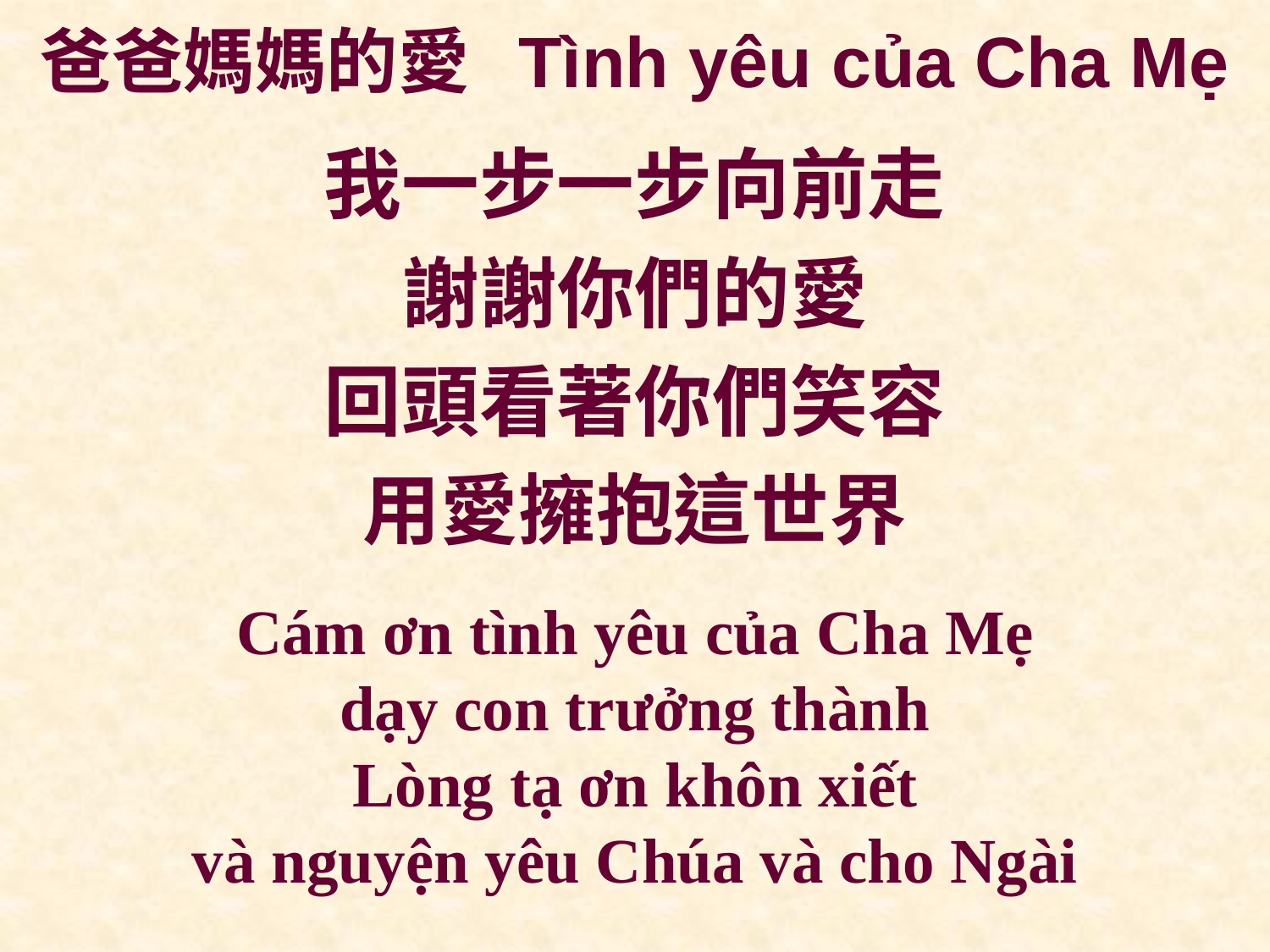

# 爸爸媽媽的愛  Tình yêu của Cha Mẹ
我一步一步向前走
謝謝你們的愛
回頭看著你們笑容
用愛擁抱這世界
Cám ơn tình yêu của Cha Mẹ
dạy con trưởng thành
Lòng tạ ơn khôn xiết
và nguyện yêu Chúa và cho Ngài